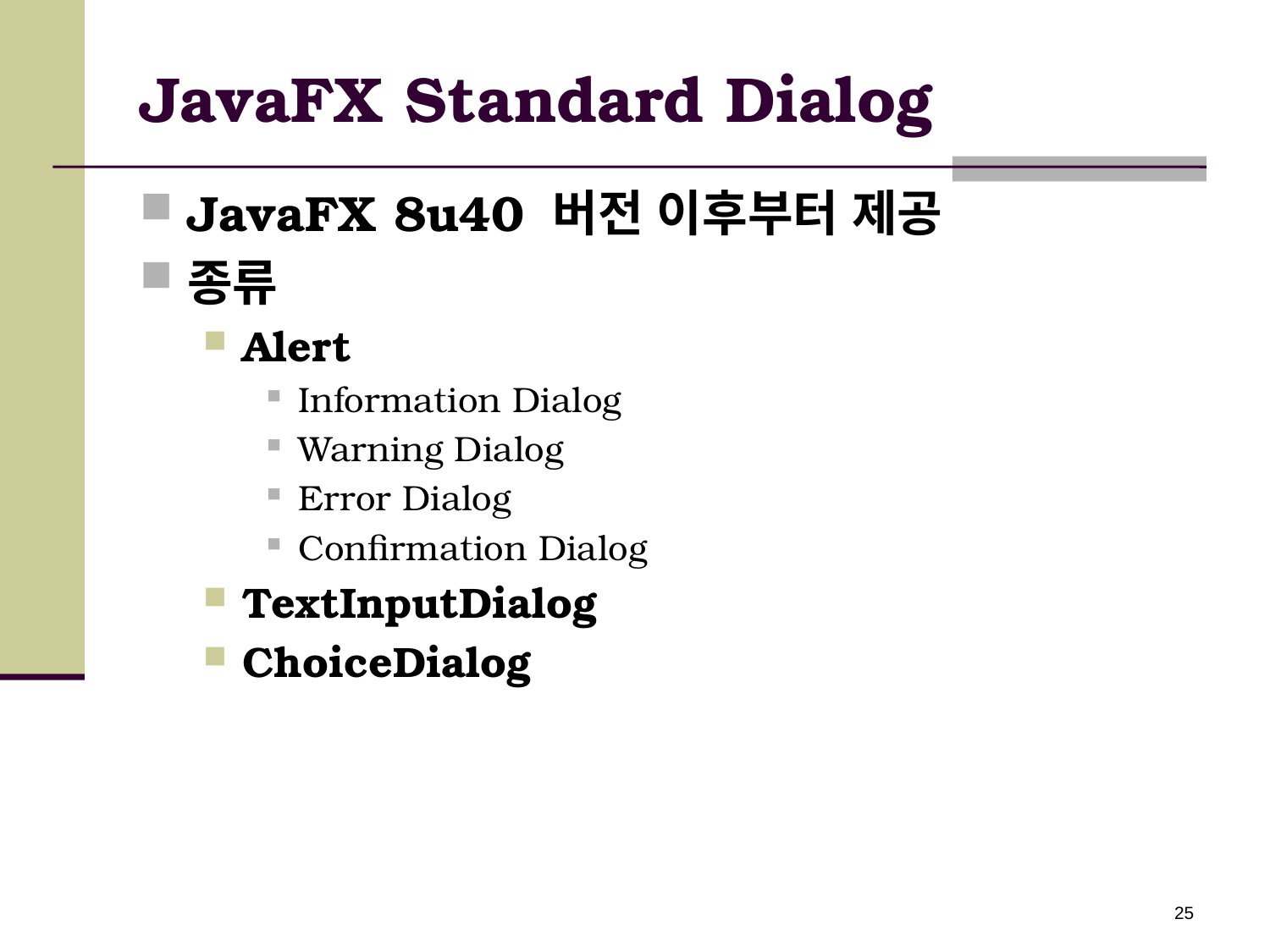

# JavaFX Standard Dialog
JavaFX 8u40 버전 이후부터 제공
종류
Alert
Information Dialog
Warning Dialog
Error Dialog
Confirmation Dialog
TextInputDialog
ChoiceDialog
25